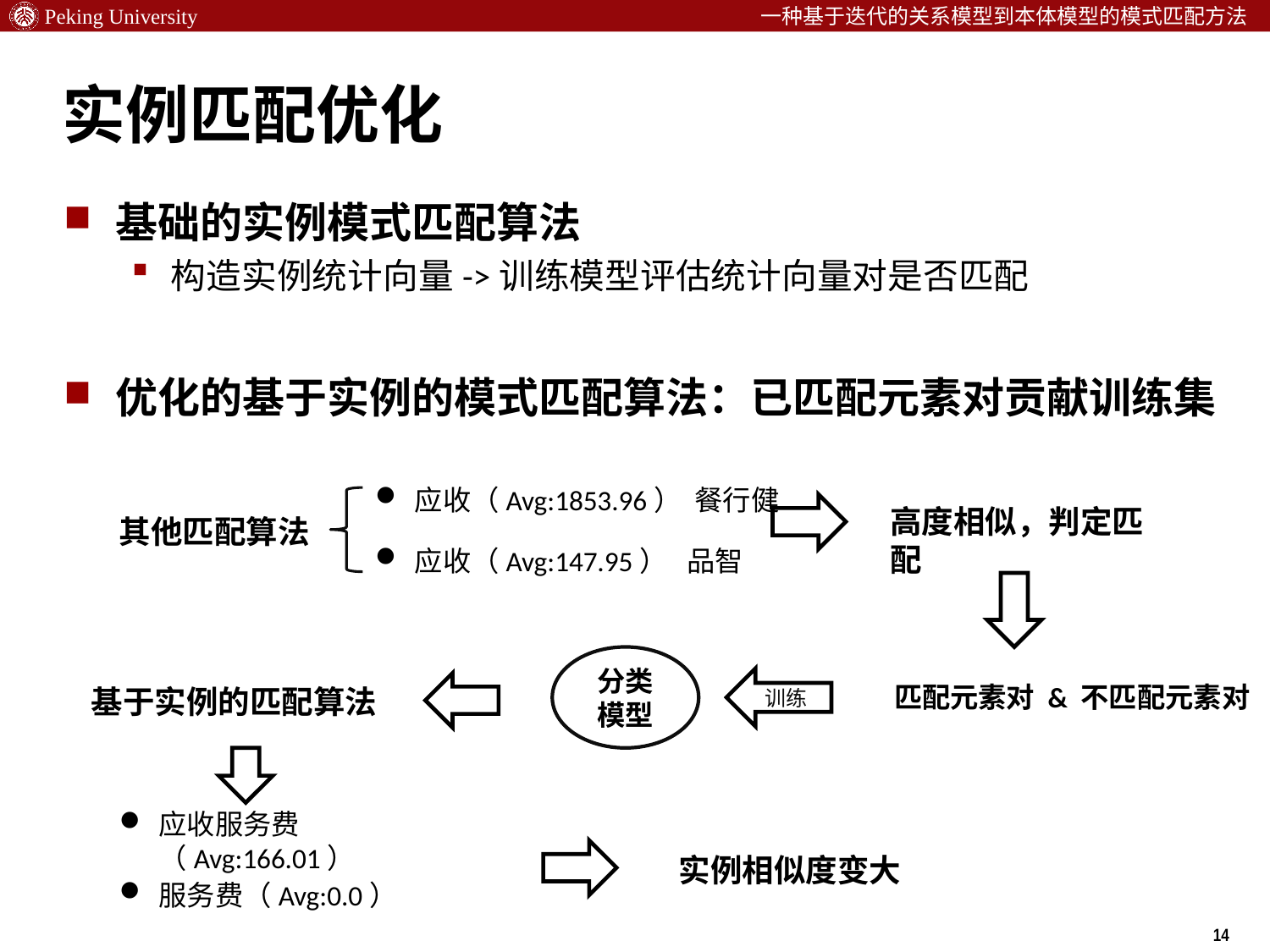

# 实例匹配优化
基础的实例模式匹配算法
构造实例统计向量->训练模型评估统计向量对是否匹配

优化的基于实例的模式匹配算法：已匹配元素对贡献训练集

应收（Avg:1853.96）  餐行健

其他匹配算法
应收（Avg:147.95）   品智

高度相似，判定匹配

匹配元素对 & 不匹配元素对
分类模型
训练

基于实例的匹配算法

应收服务费（Avg:166.01）

实例相似度变大
服务费（Avg:0.0）